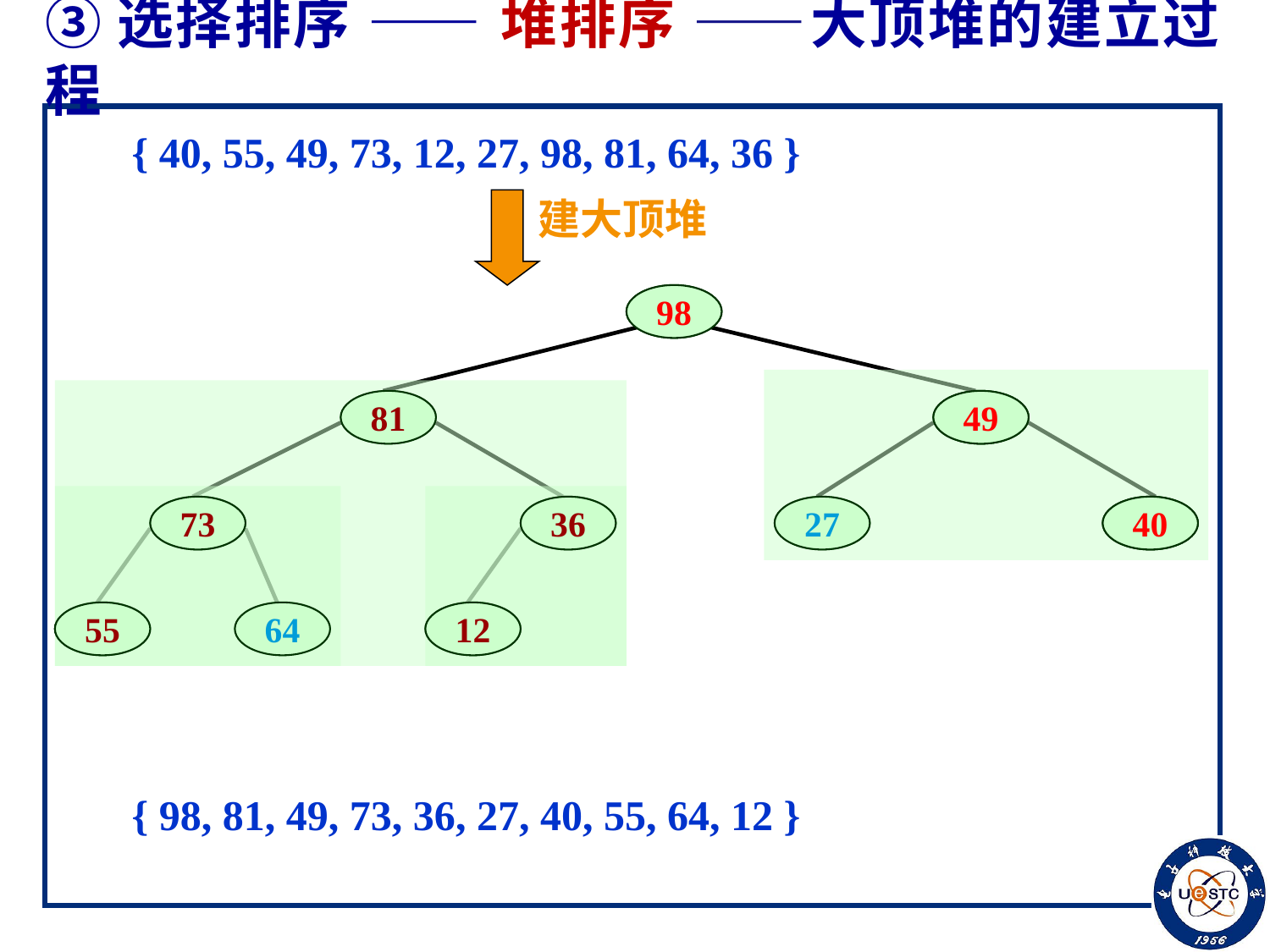

# ③选择排序 —— 堆排序 ——大顶堆的建立过程
{ 40, 55, 49, 73, 12, 27, 98, 81, 64, 36 }
建大顶堆

40
98

55
81
49
98
49

73
81
73
12
36
36
27
27
98
49
40

81
73
55
64
64
36
12
12
{ 98, 81, 49, 73, 36, 27, 40, 55, 64, 12 }